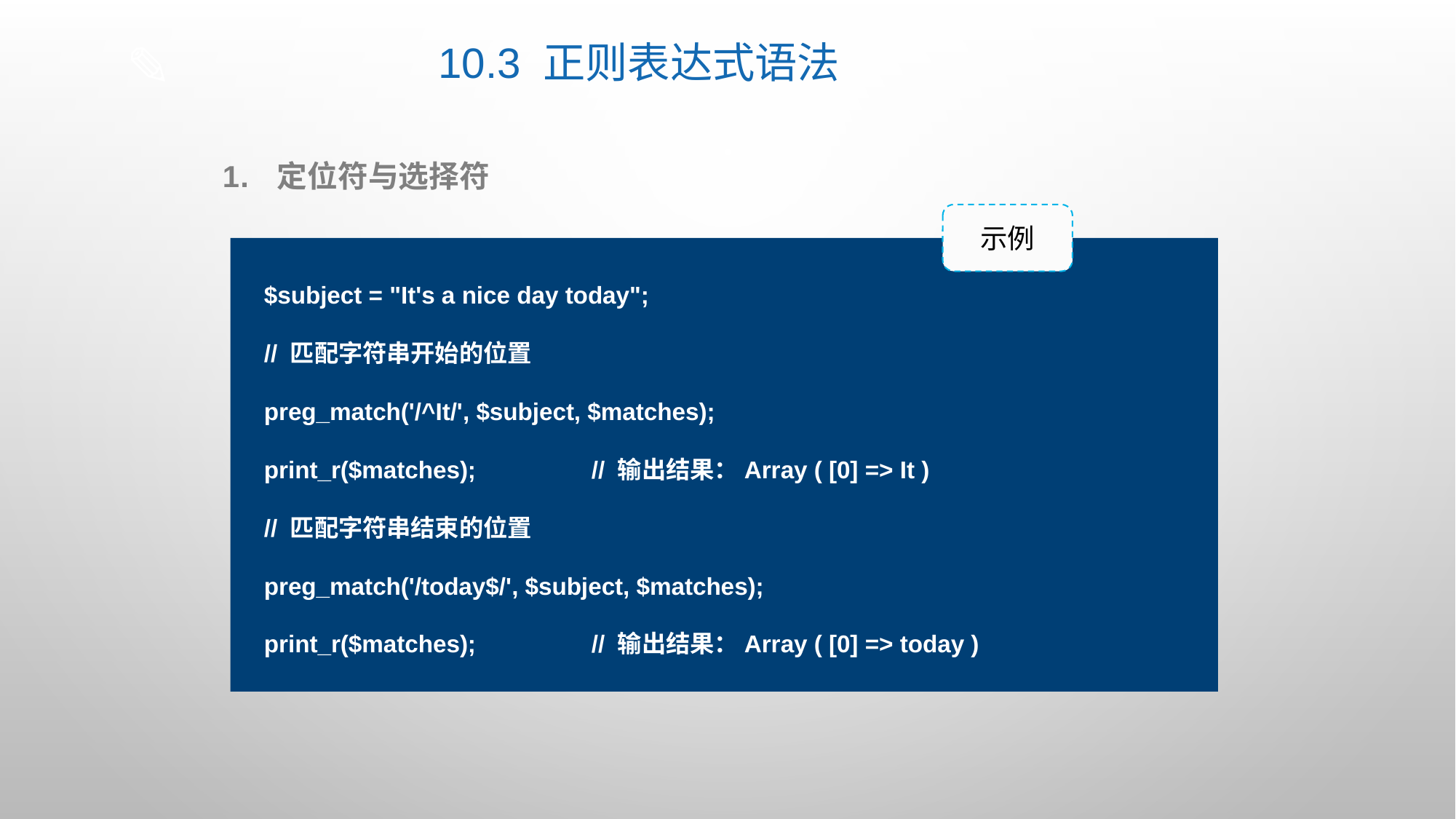

# 10.3 正则表达式语法
定位符与选择符
示例

$subject = "It's a nice day today";
// 匹配字符串开始的位置
preg_match('/^It/', $subject, $matches);
print_r($matches);		// 输出结果：Array ( [0] => It )
// 匹配字符串结束的位置
preg_match('/today$/', $subject, $matches);
print_r($matches);		// 输出结果：Array ( [0] => today )